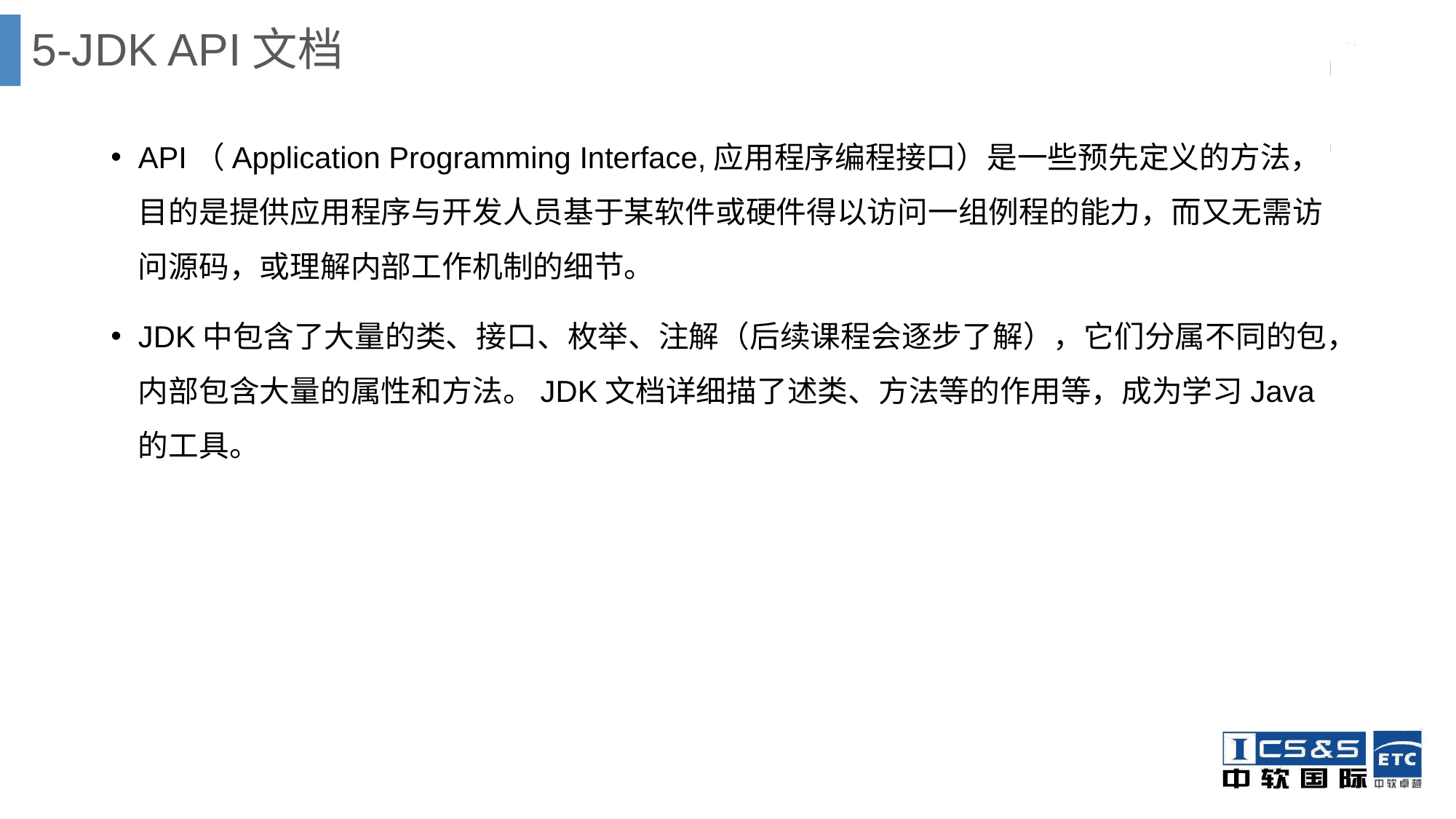

# 5-JDK API文档
API（Application Programming Interface,应用程序编程接口）是一些预先定义的方法，目的是提供应用程序与开发人员基于某软件或硬件得以访问一组例程的能力，而又无需访问源码，或理解内部工作机制的细节。
JDK中包含了大量的类、接口、枚举、注解（后续课程会逐步了解），它们分属不同的包，内部包含大量的属性和方法。JDK文档详细描了述类、方法等的作用等，成为学习Java的工具。